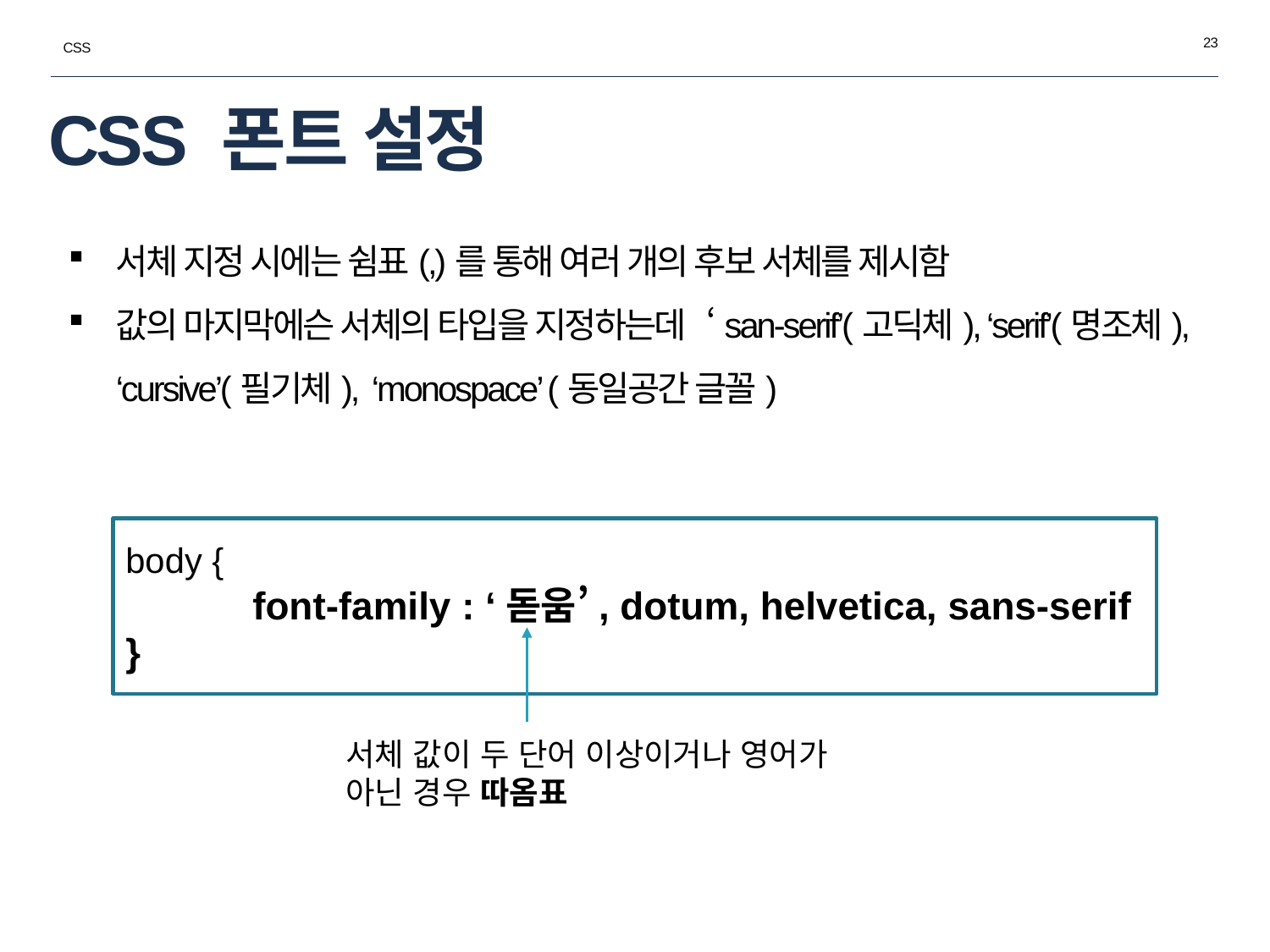

23
CSS
# CSS 폰트 설정
서체 지정 시에는 쉼표(,)를 통해 여러 개의 후보 서체를 제시함
값의 마지막에슨 서체의 타입을 지정하는데   ‘san-serif’(고딕체), ‘serif’(명조체), ‘cursive’(필기체),  ‘monospace’ (동일공간 글꼴)

body {
	font-family : ‘돋움’, dotum, helvetica, sans-serif
}
서체 값이 두 단어 이상이거나 영어가 아닌 경우 따옴표